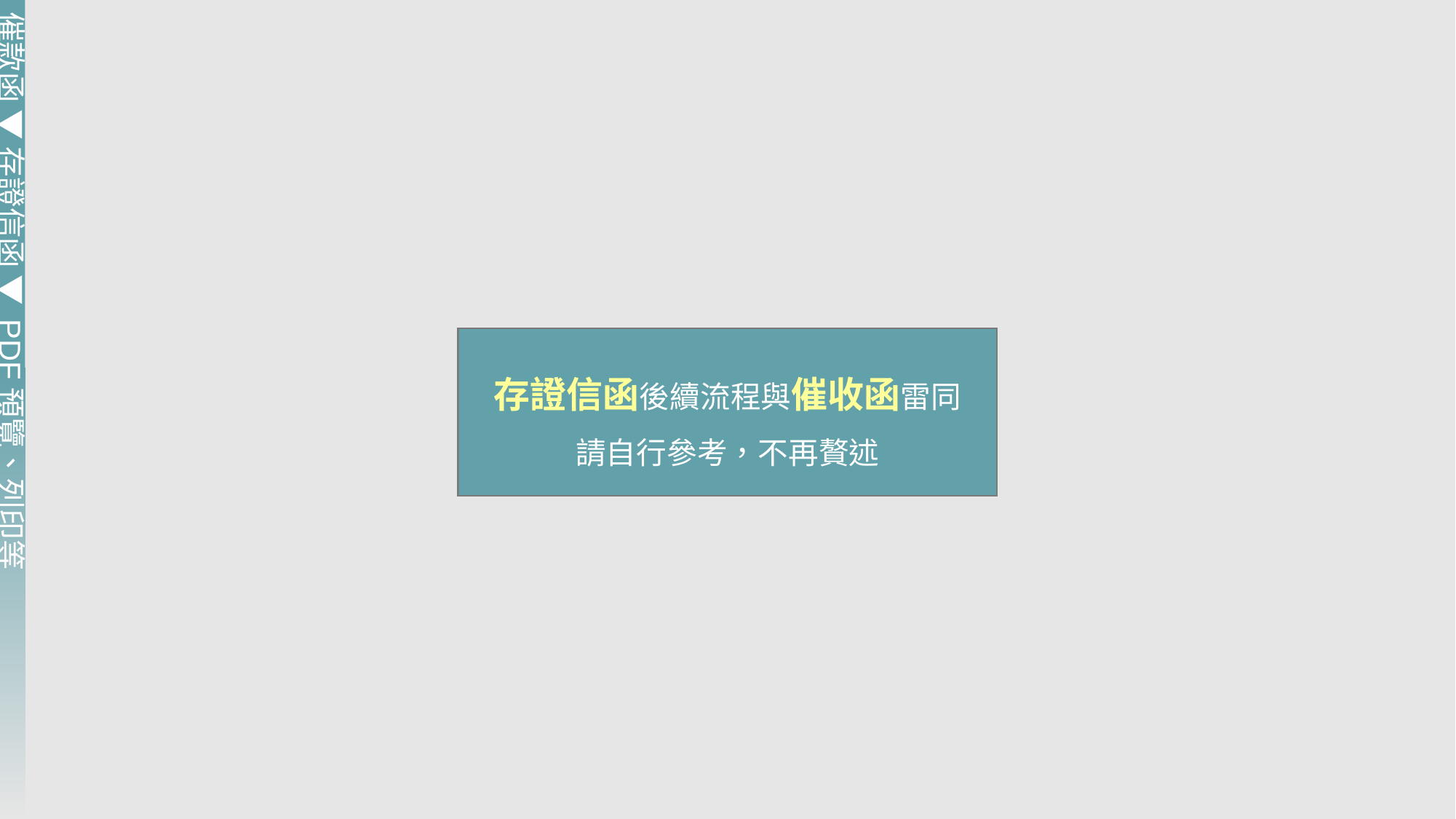

催款函 ▼ 存證信函 ▼ PDF預覽、列印等
存證信函後續流程與催收函雷同
請自行參考，不再贅述